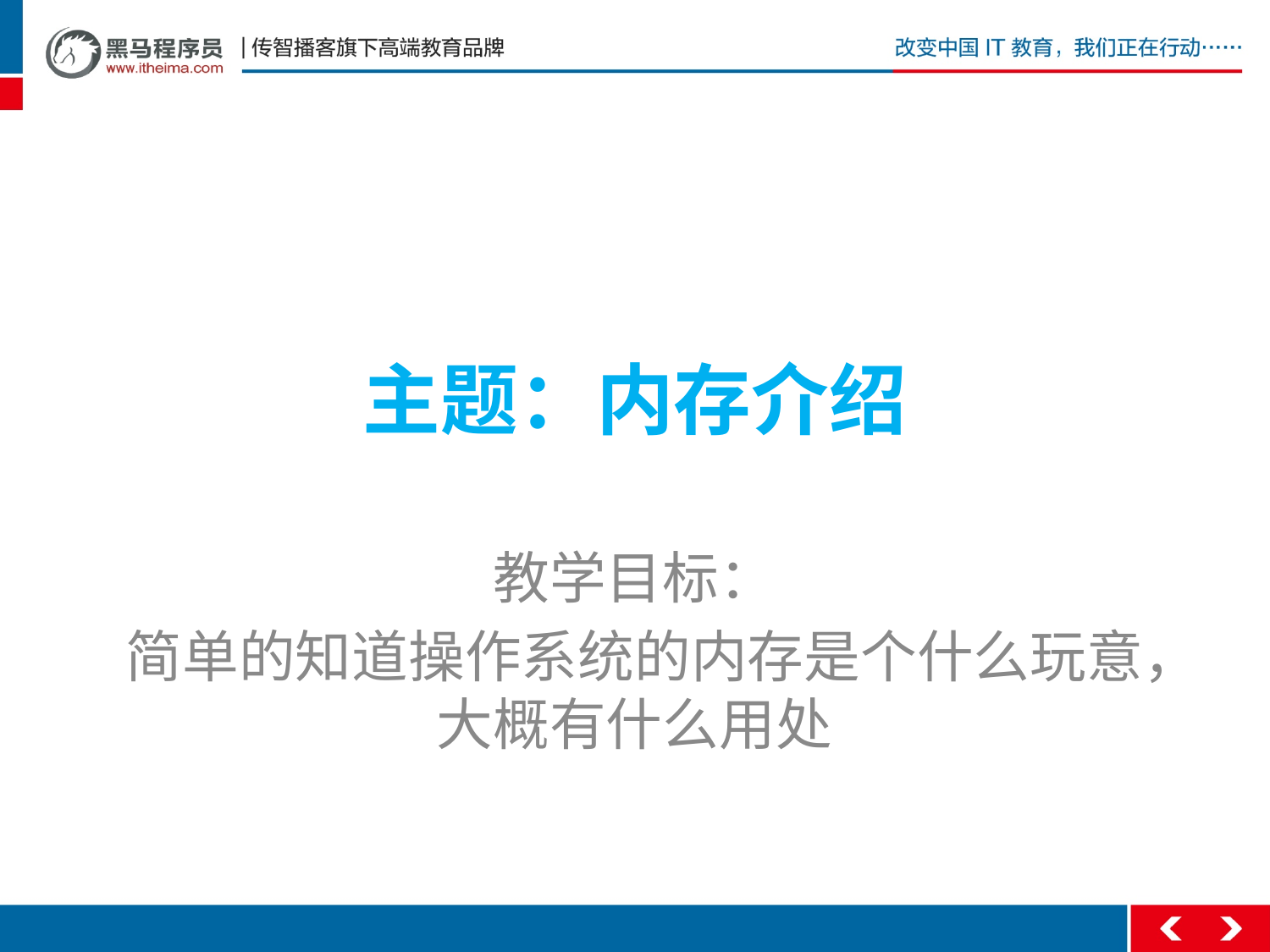

# 主题：内存介绍
教学目标：
简单的知道操作系统的内存是个什么玩意，大概有什么用处